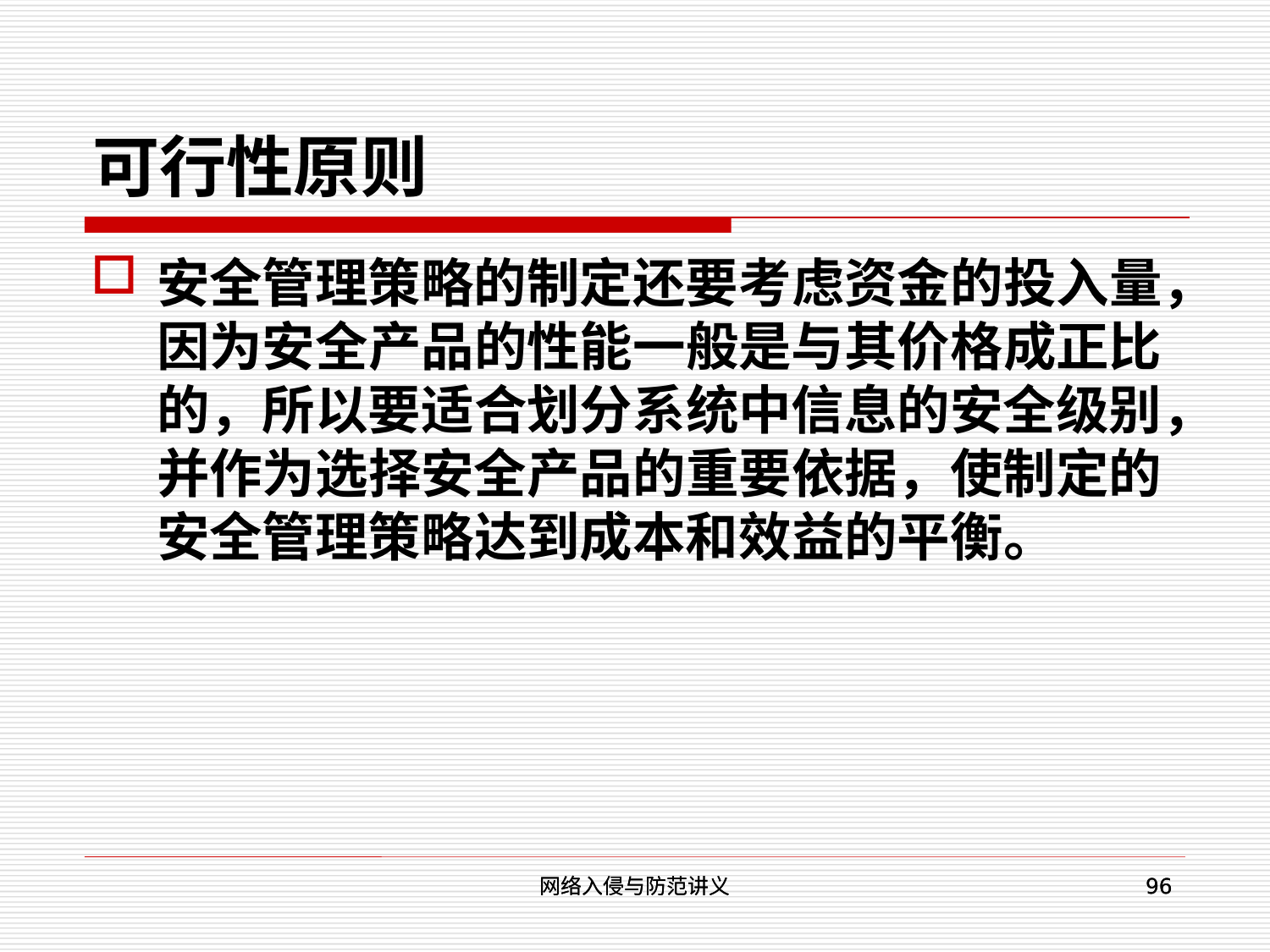

可行性原则
安全管理策略的制定还要考虑资金的投入量，因为安全产品的性能一般是与其价格成正比的，所以要适合划分系统中信息的安全级别，并作为选择安全产品的重要依据，使制定的安全管理策略达到成本和效益的平衡。

网络入侵与防范讲义
网络入侵与防范讲义
96
96